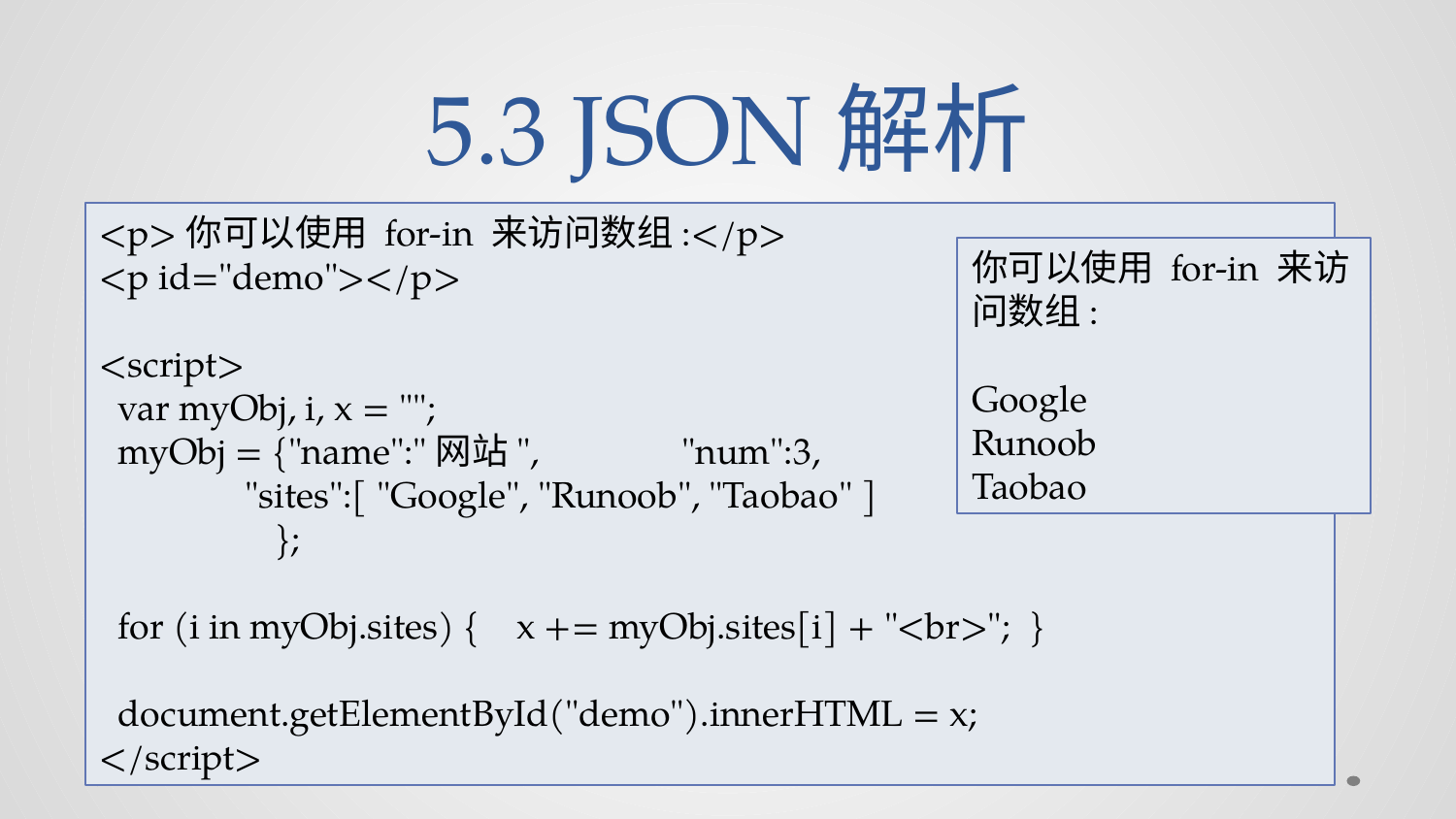

# 5.3 JSON解析
<p>你可以使用 for-in 来访问数组:</p>
<p id="demo"></p>

<script>
  var myObj, i, x = "";
  myObj = {"name":"网站",	"num":3,
	"sites":[ "Google", "Runoob", "Taobao" ]
                   };

  for (i in myObj.sites) {    x += myObj.sites[i] + "<br>";  }

  document.getElementById("demo").innerHTML = x;
</script>
你可以使用 for-in 来访问数组:

Google
Runoob
Taobao